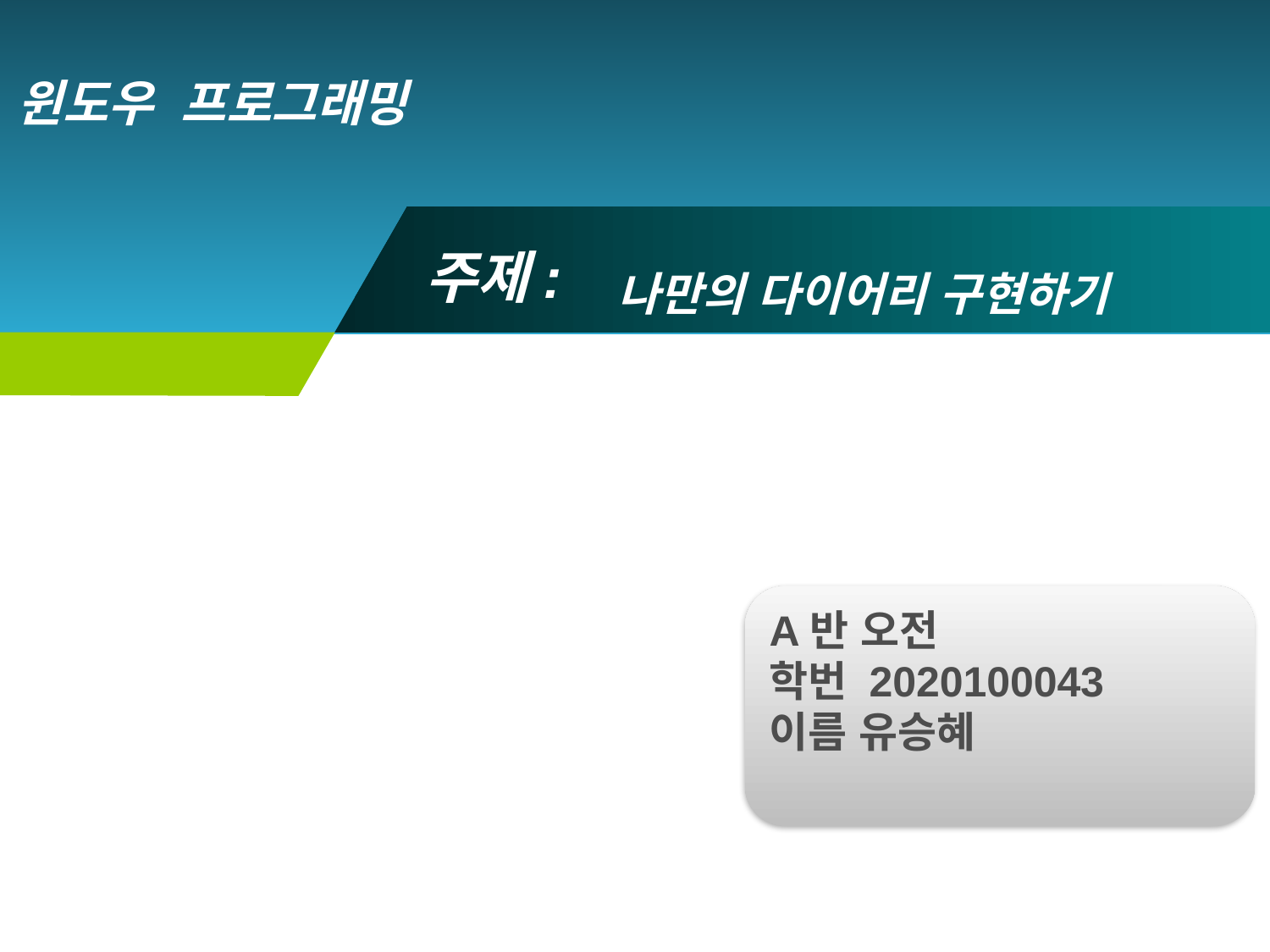

윈도우  프로그래밍
# 주제:
나만의 다이어리 구현하기

A반 오전
학번 2020100043
이름 유승혜